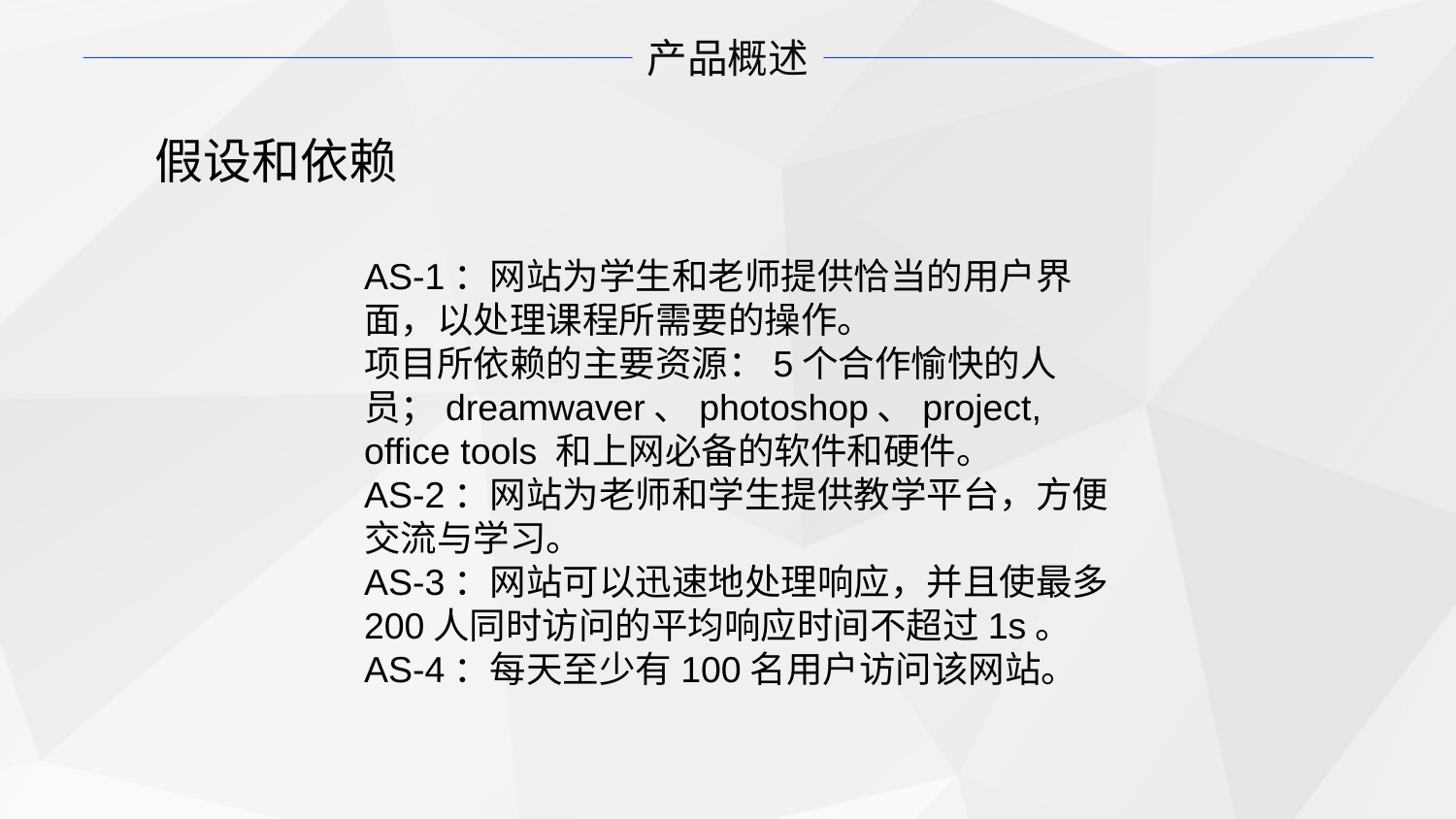

产品概述

假设和依赖
AS-1：网站为学生和老师提供恰当的用户界面，以处理课程所需要的操作。
项目所依赖的主要资源：5个合作愉快的人员；dreamwaver、photoshop、project, office tools 和上网必备的软件和硬件。
AS-2：网站为老师和学生提供教学平台，方便交流与学习。
AS-3：网站可以迅速地处理响应，并且使最多200人同时访问的平均响应时间不超过1s。
AS-4：每天至少有100名用户访问该网站。